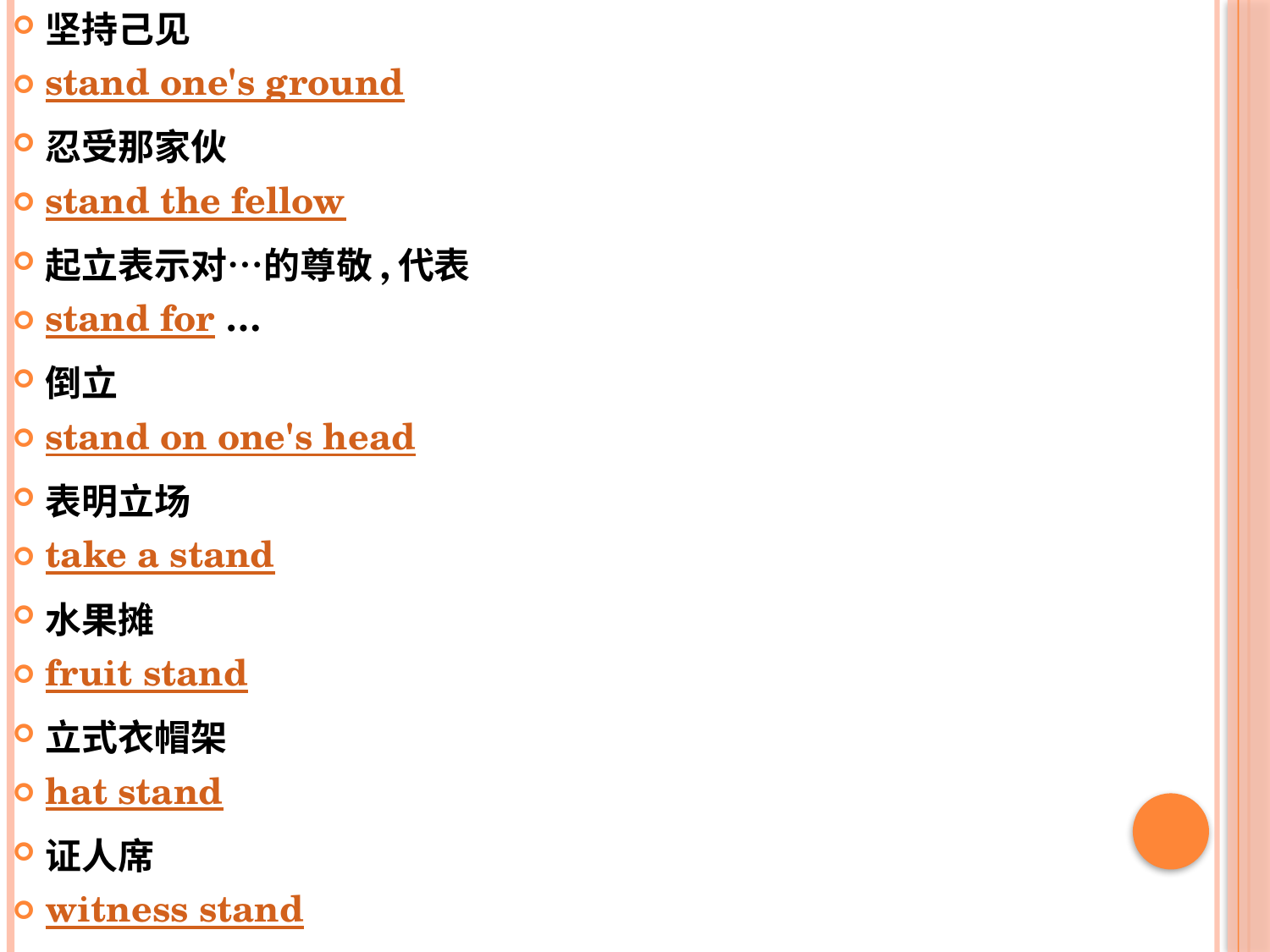

坚持己见
stand one's ground
忍受那家伙
stand the fellow
起立表示对…的尊敬,代表
stand for …
倒立
stand on one's head
表明立场
take a stand
水果摊
fruit stand
立式衣帽架
hat stand
证人席
witness stand